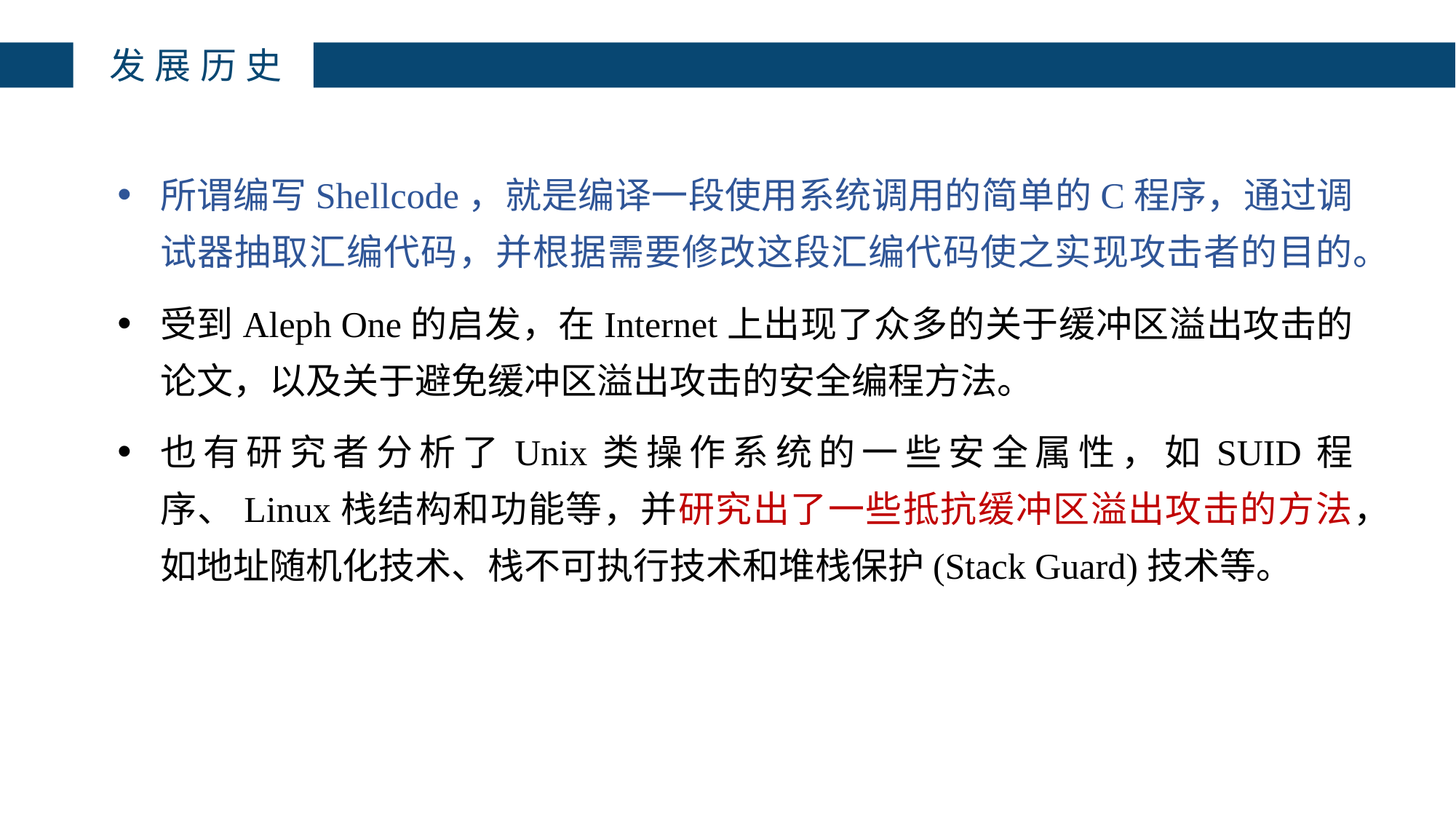

发展历史

所谓编写Shellcode，就是编译一段使用系统调用的简单的C程序，通过调试器抽取汇编代码，并根据需要修改这段汇编代码使之实现攻击者的目的。
受到Aleph One的启发，在Internet上出现了众多的关于缓冲区溢出攻击的论文，以及关于避免缓冲区溢出攻击的安全编程方法。
也有研究者分析了Unix类操作系统的一些安全属性，如SUID程序、Linux栈结构和功能等，并研究出了一些抵抗缓冲区溢出攻击的方法，如地址随机化技术、栈不可执行技术和堆栈保护(Stack Guard)技术等。